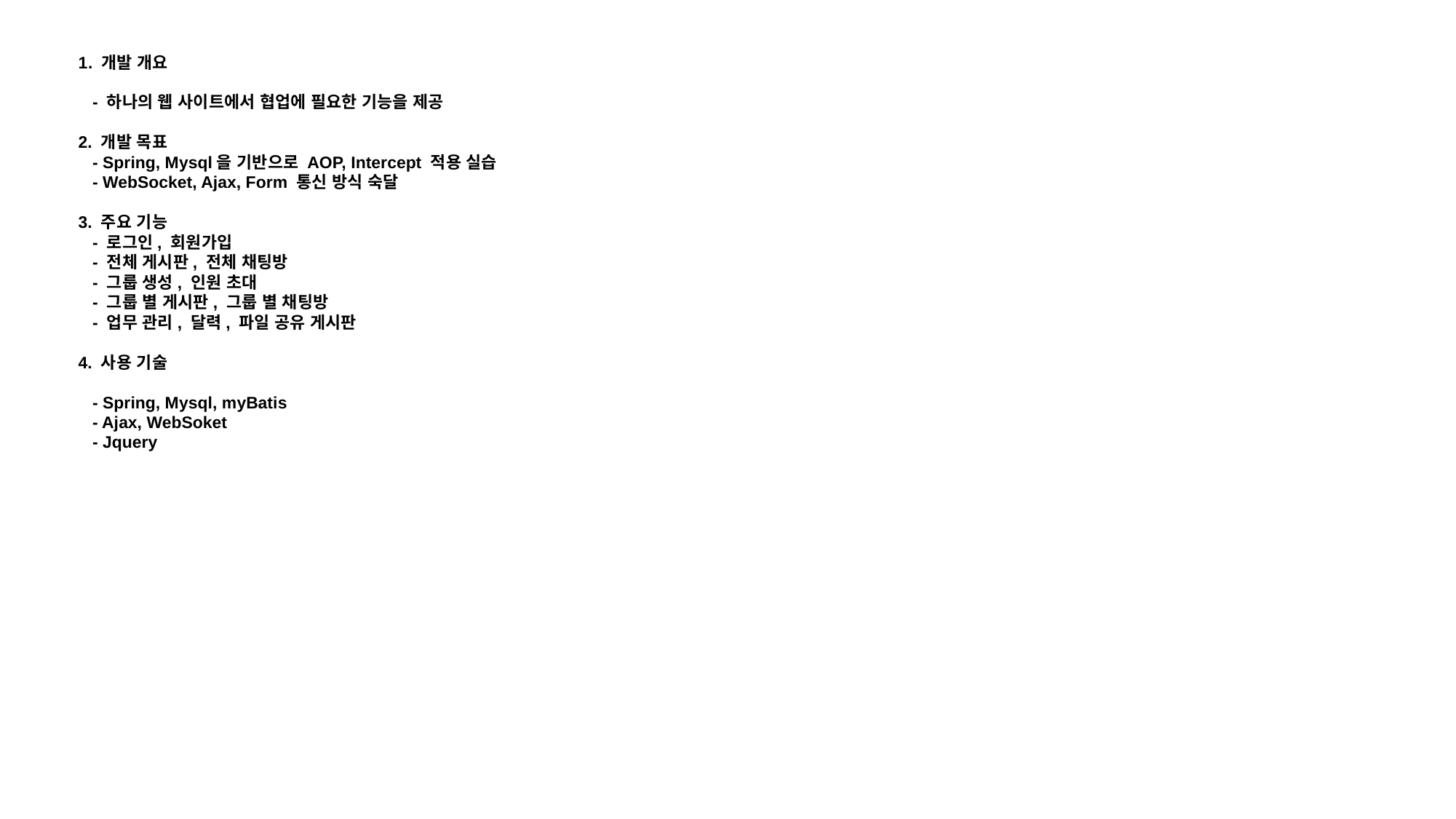

개발 개요

   - 하나의 웹 사이트에서 협업에 필요한 기능을 제공

2. 개발 목표
   - Spring, Mysql을 기반으로 AOP, Intercept 적용 실습
   - WebSocket, Ajax, Form 통신 방식 숙달

3. 주요 기능
   - 로그인, 회원가입
   - 전체 게시판, 전체 채팅방
   - 그룹 생성, 인원 초대
   - 그룹 별 게시판, 그룹 별 채팅방
   - 업무 관리, 달력, 파일 공유 게시판

4. 사용 기술

   - Spring, Mysql, myBatis
   - Ajax, WebSoket
   - Jquery